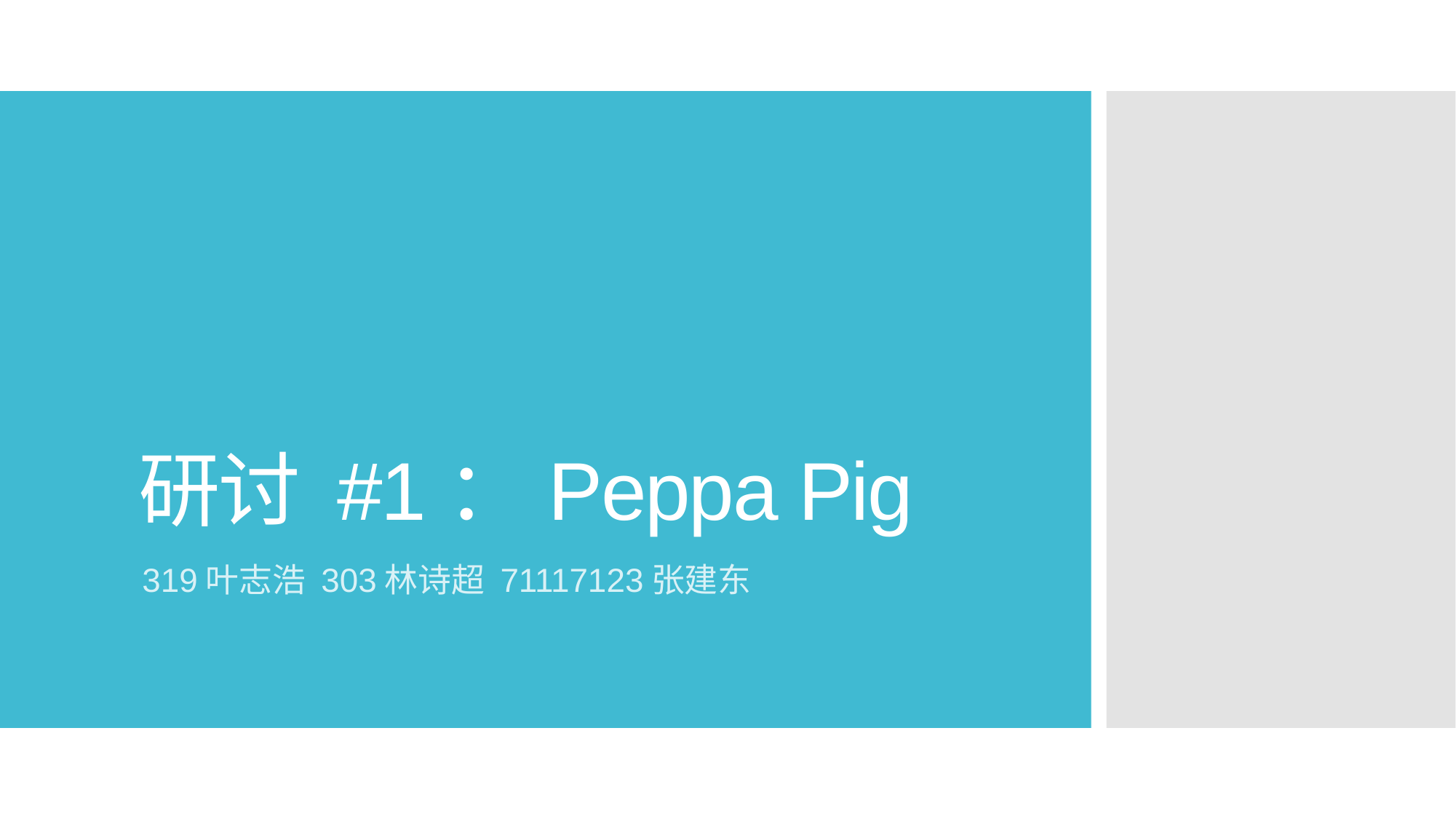

# 研讨 #1：Peppa Pig
319叶志浩 303林诗超 71117123张建东